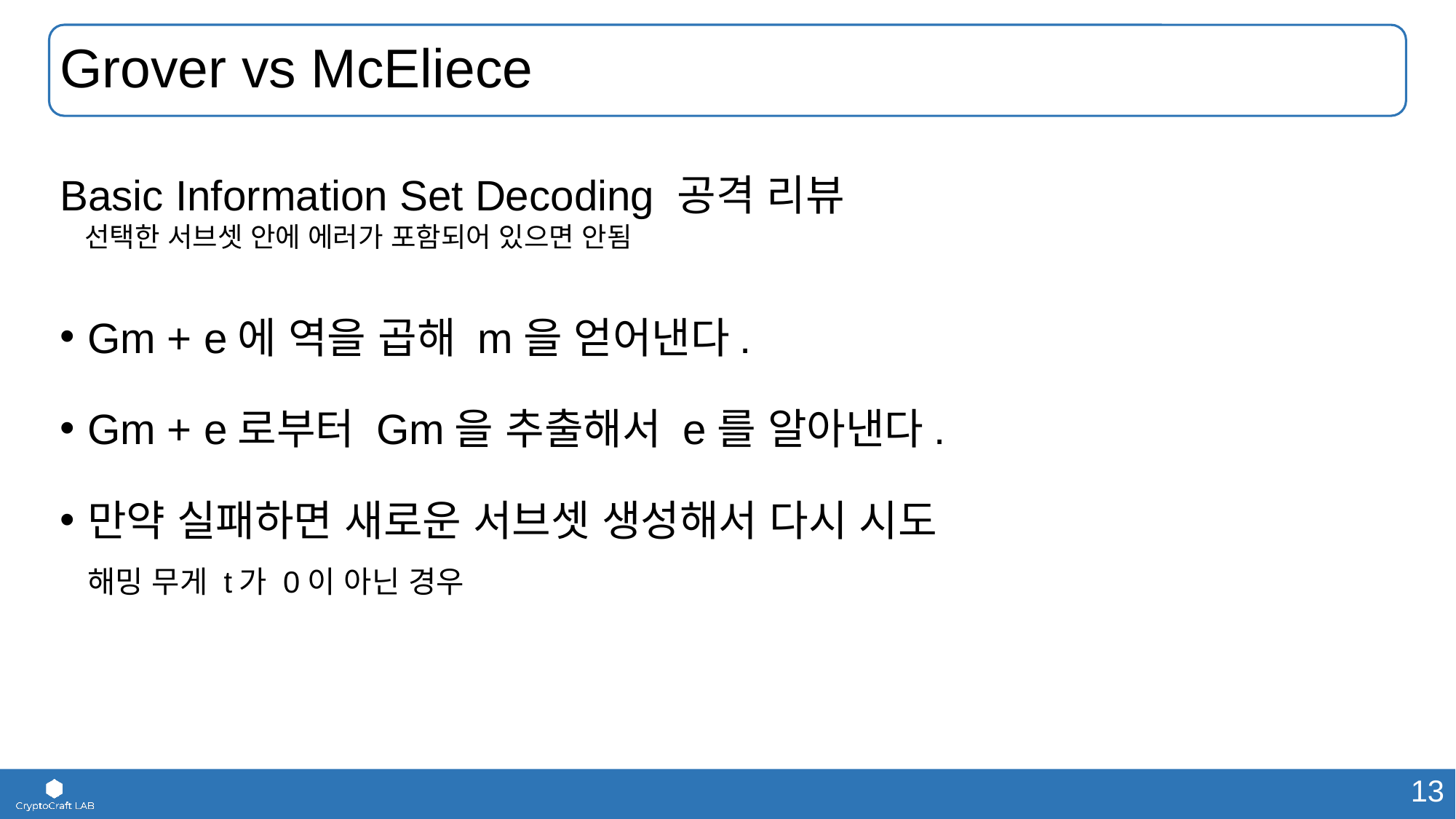

# Grover vs McEliece
Basic Information Set Decoding 공격 리뷰
Gm + e에 역을 곱해 m을 얻어낸다.
Gm + e로부터 Gm을 추출해서 e를 알아낸다.
만약 실패하면 새로운 서브셋 생성해서 다시 시도
해밍 무게 t가 0이 아닌 경우

선택한 서브셋 안에 에러가 포함되어 있으면 안됨